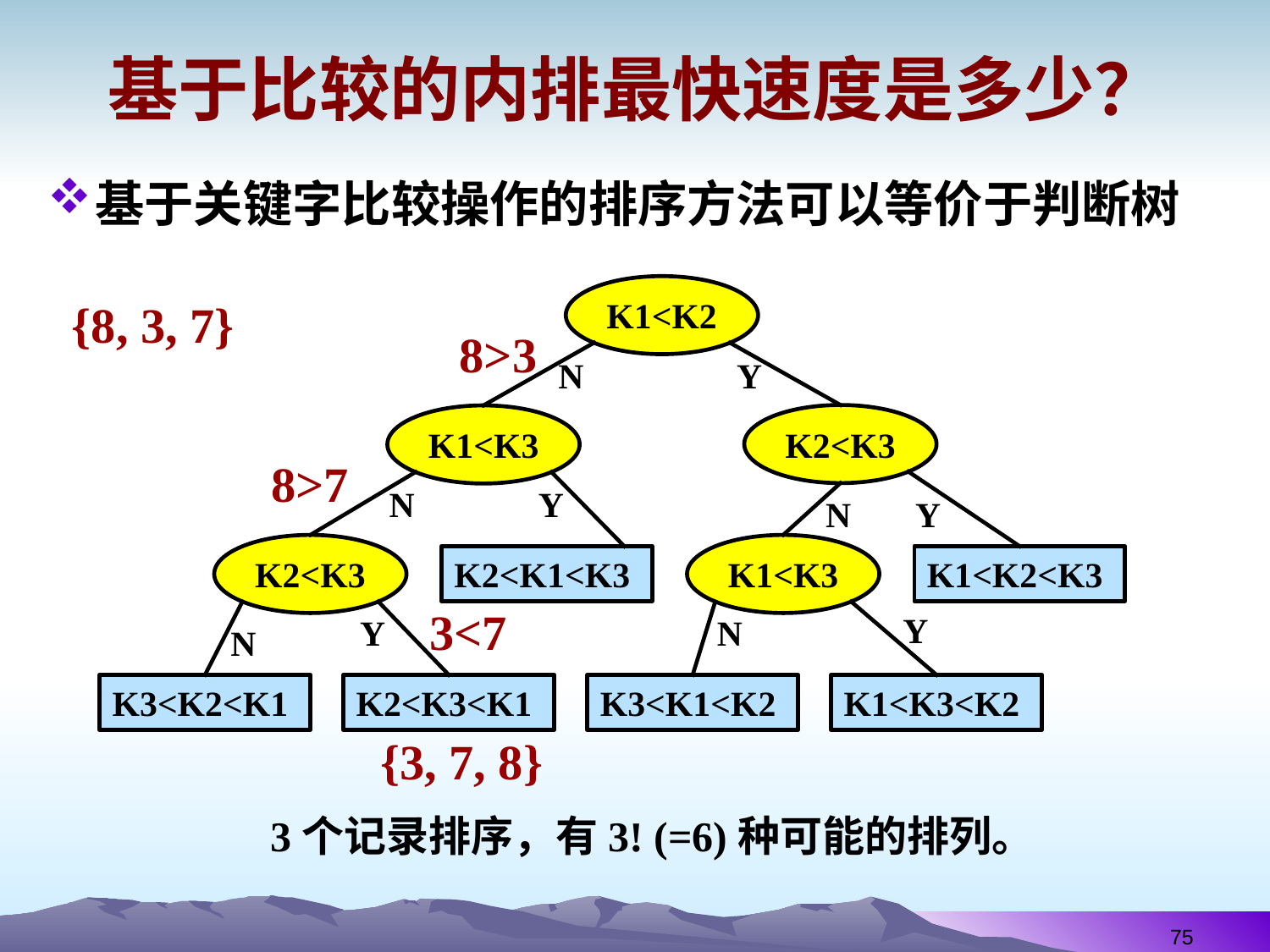

# 基于比较的内排最快速度是多少？
基于关键字比较操作的排序方法可以等价于判断树
K1<K2
N
Y
K2<K3
K1<K3
N
Y
N
Y
K2<K3
K1<K3
K2<K1<K3
K1<K2<K3
Y
Y
N
N
K3<K2<K1
K2<K3<K1
K3<K1<K2
K1<K3<K2
{8, 3, 7}
8>3
8>7
3<7
{3, 7, 8}
3个记录排序，有3! (=6)种可能的排列。
75